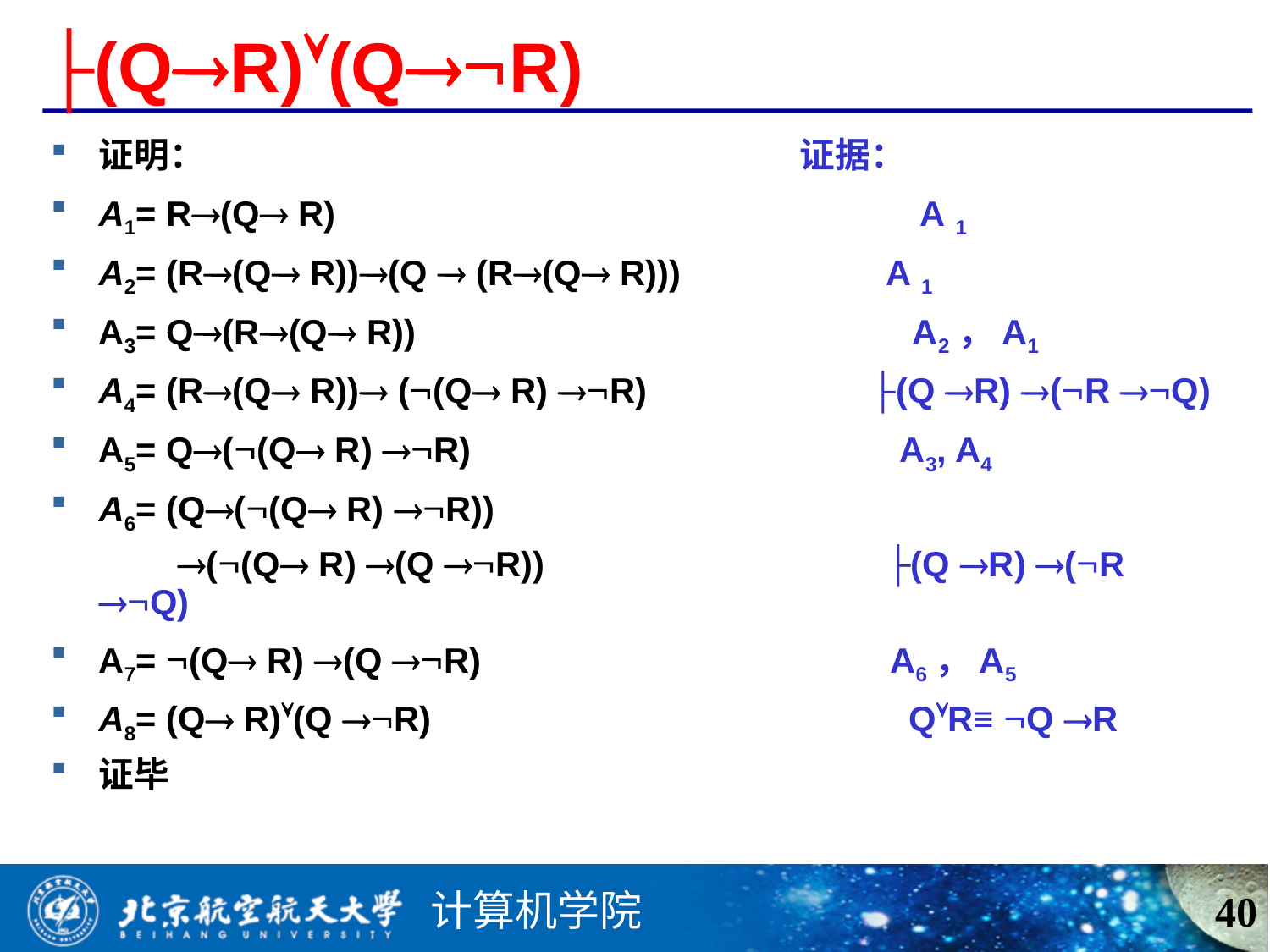

# ├(Q→R)∨(Q→¬R)
证明：                                                                          证据：
A1= R→(Q→ R)                                                            A 1
A2= (R→(Q→ R))→(Q → (R→(Q→ R)))                     A 1
A3= Q→(R→(Q→ R))                                                   A2，A1
A4= (R→(Q→ R))→ (¬(Q→ R) →¬R)                       ├(Q →R) →(¬R →¬Q)
A5= Q→(¬(Q→ R) →¬R)                                            A3, A4
A6= (Q→(¬(Q→ R) →¬R))
             →(¬(Q→ R) →(Q →¬R))                                   ├(Q →R) →(¬R →¬Q)
A7= ¬(Q→ R) →(Q →¬R)                                          A6，A5
A8= (Q→ R)∨(Q →¬R)                                                 Q∨R≡ ¬Q →R
证毕